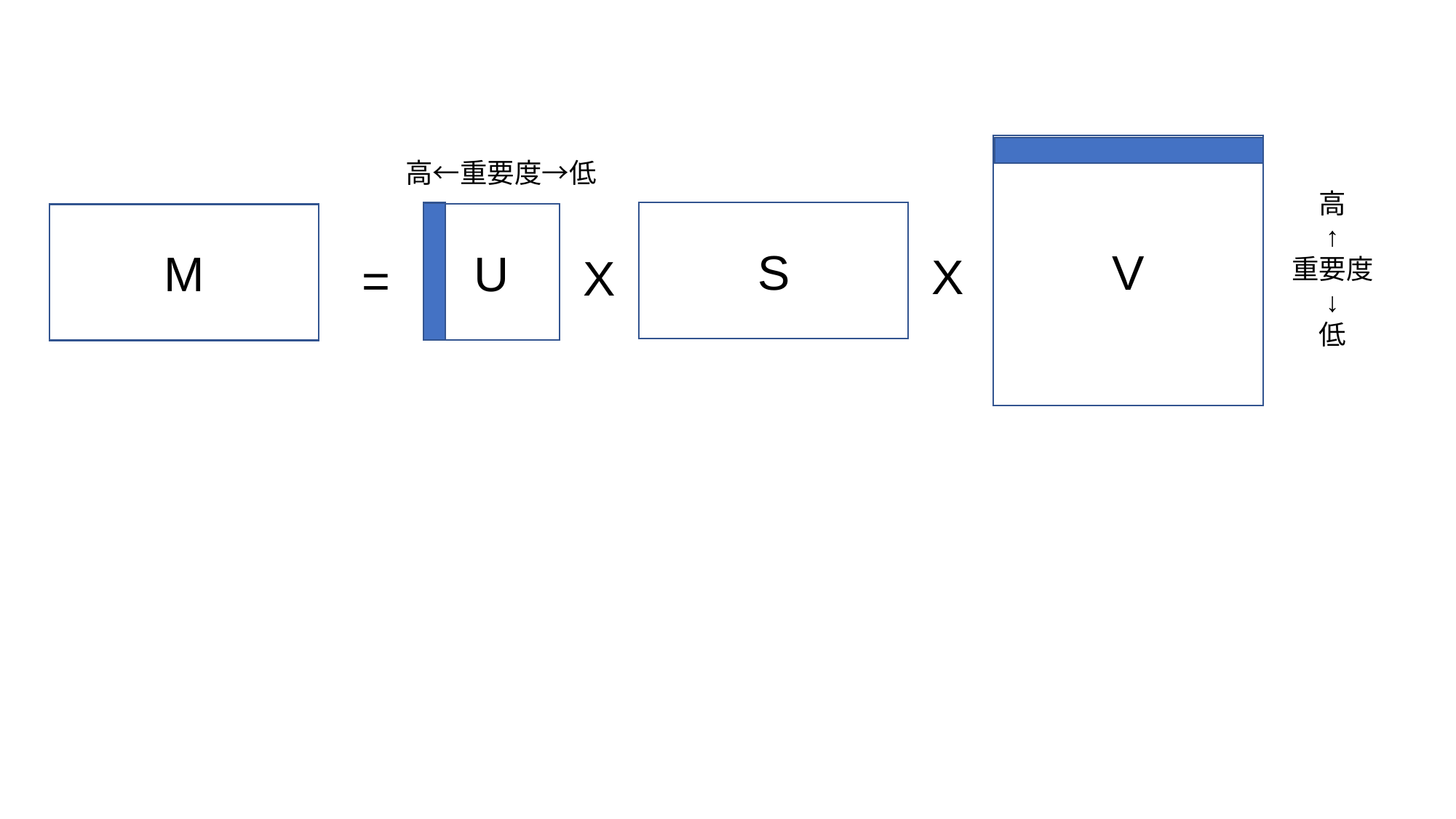

V

高←重要度→低
高
↑
重要度
↓
低
S

U
M
X
X
=